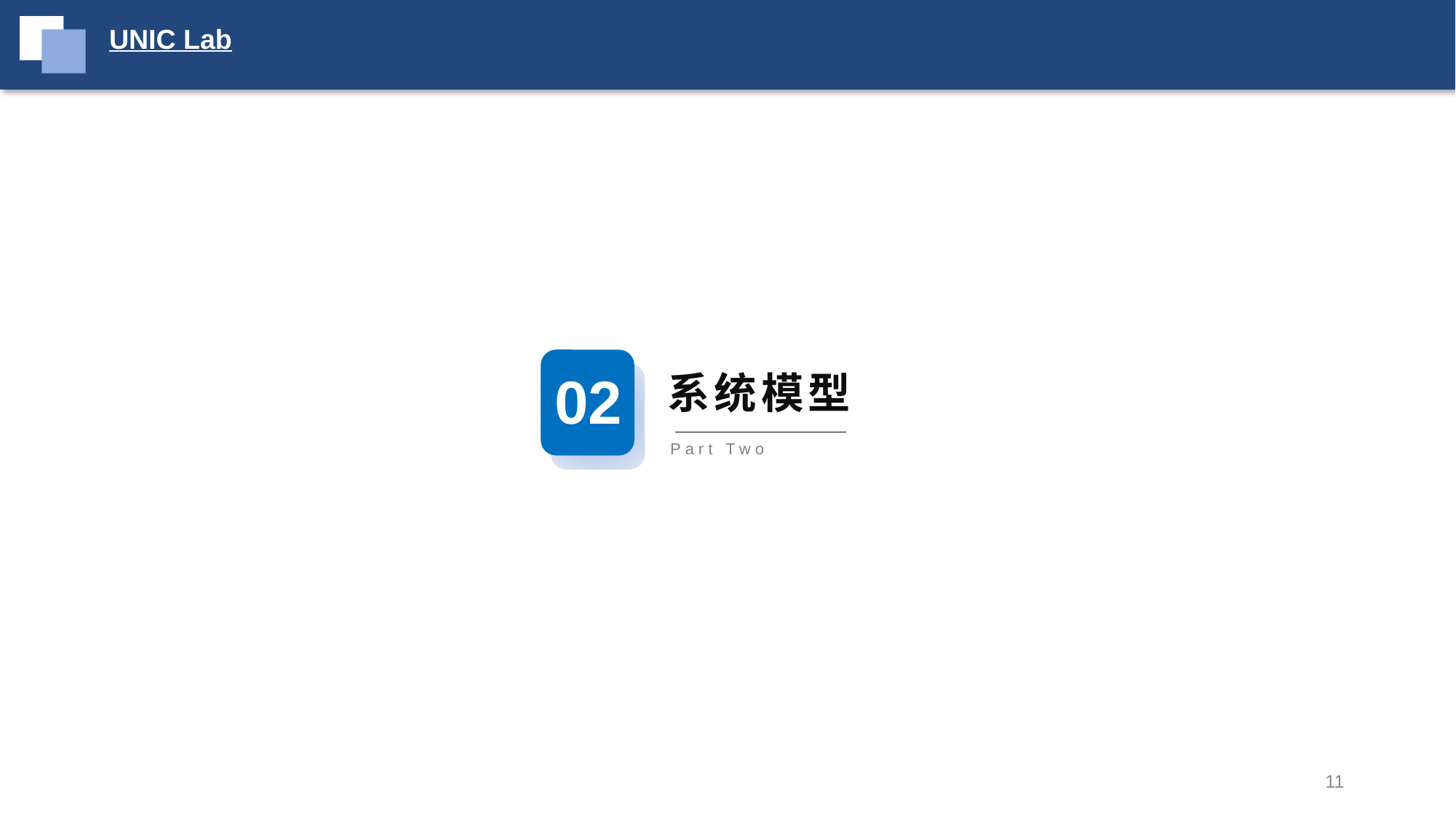

UNIC Lab

02

系统模型
Part Two
11